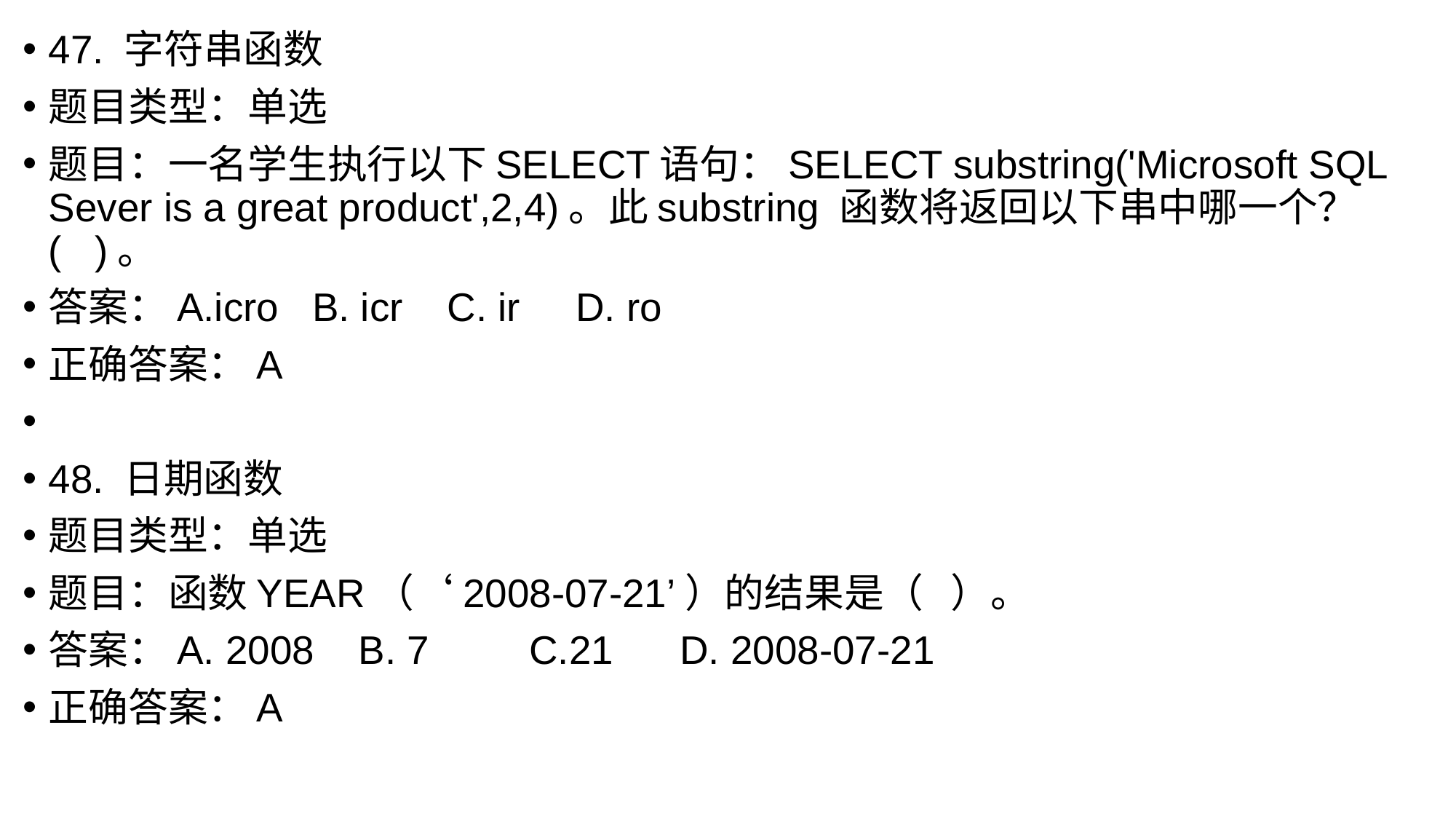

47. 字符串函数
题目类型：单选
题目：一名学生执行以下SELECT语句：SELECT substring('Microsoft SQL Sever is a great product',2,4)。此substring 函数将返回以下串中哪一个？(   )。
答案：A.icro   B. icr    C. ir     D. ro
正确答案：A

48. 日期函数
题目类型：单选
题目：函数YEAR（‘2008-07-21’）的结果是（   ）。
答案：A. 2008    B. 7         C.21      D. 2008-07-21
正确答案：A

#